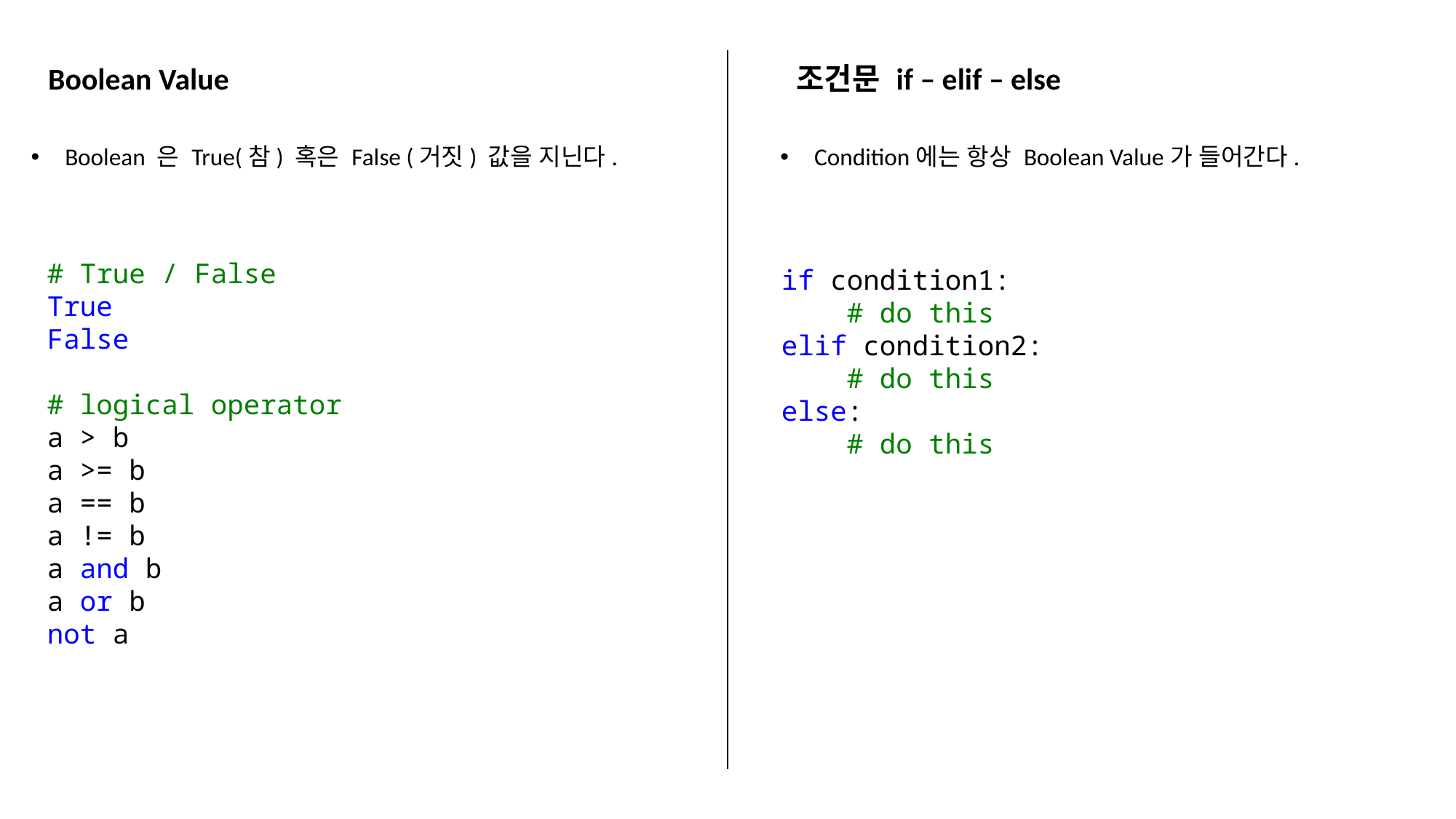

Boolean Value
조건문 if – elif – else
Boolean 은 True(참) 혹은 False (거짓) 값을 지닌다.
Condition에는 항상 Boolean Value가 들어간다.

# True / False
True
False
# logical operator
a > b
a >= b
a == b
a != b
a and b
a or b
not a

if condition1:
    # do this
elif condition2:
    # do this
else:
    # do this